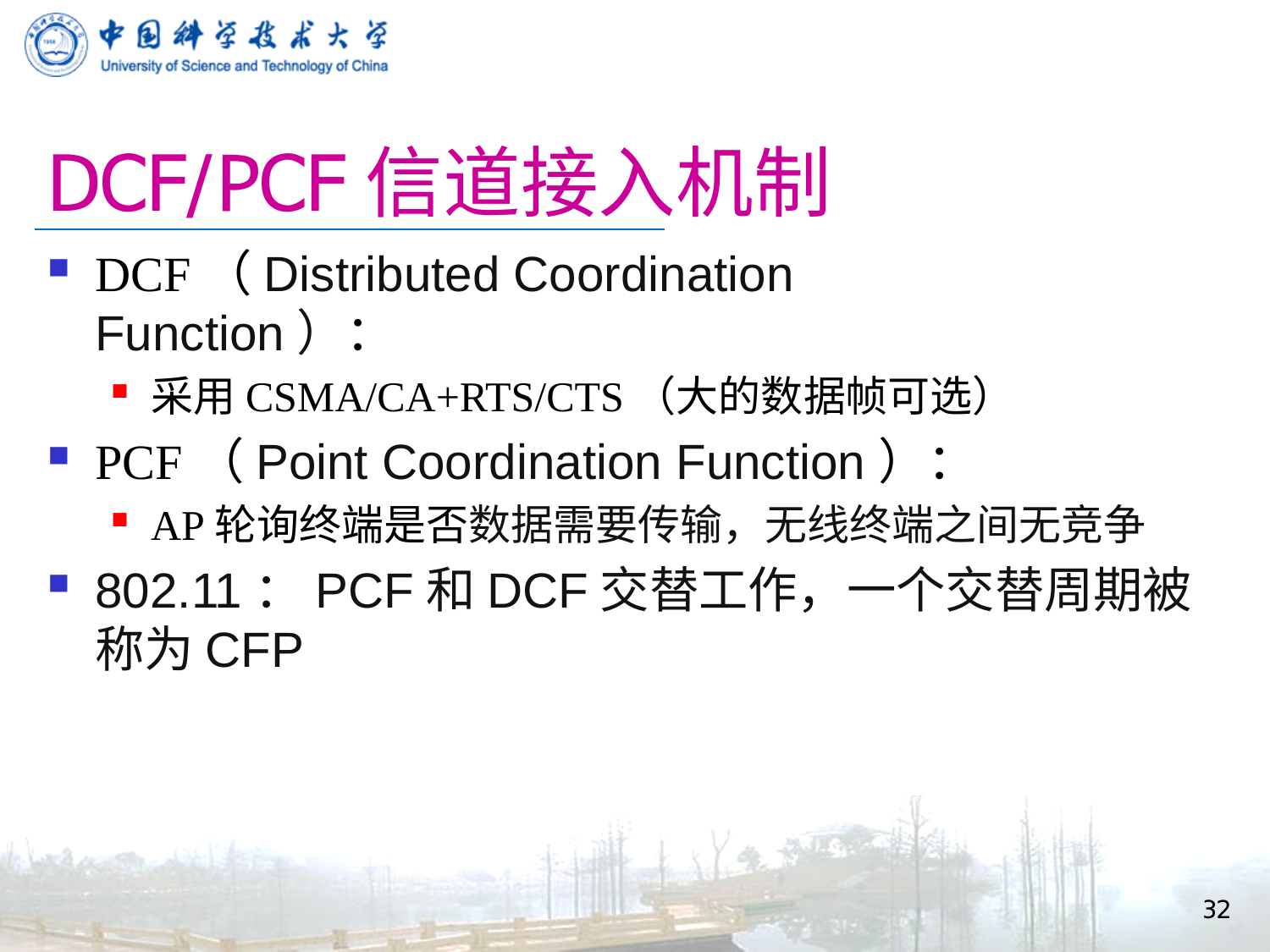

# DCF/PCF信道接入机制
DCF（Distributed Coordination
Function）：
采用CSMA/CA+RTS/CTS（大的数据帧可选）
PCF（Point Coordination Function）：
AP轮询终端是否数据需要传输，无线终端之间无竞争
802.11：PCF和DCF交替工作，一个交替周期被称为CFP
32